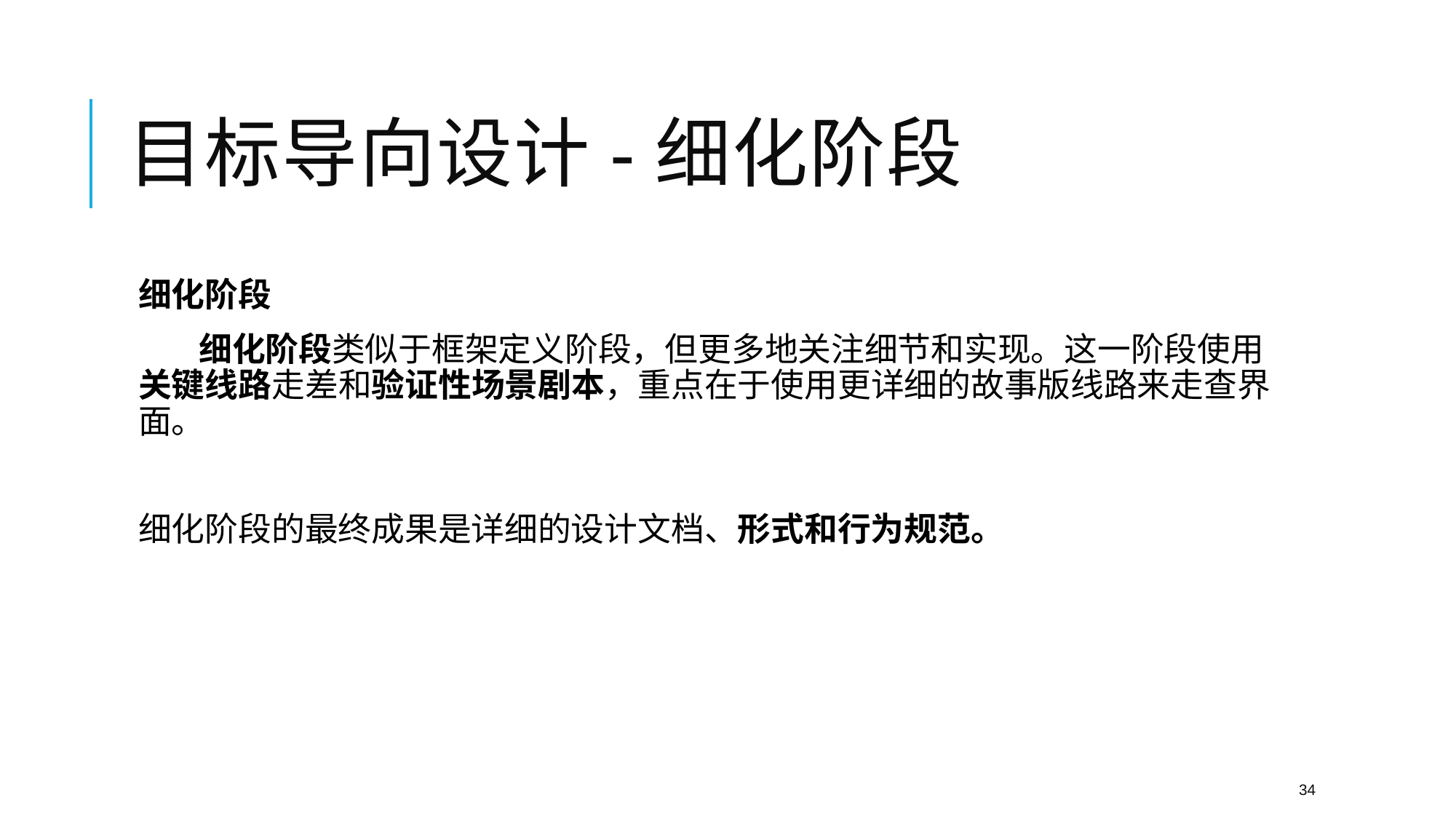

34
# 目标导向设计-细化阶段
细化阶段
       细化阶段类似于框架定义阶段，但更多地关注细节和实现。这一阶段使用关键线路走差和验证性场景剧本，重点在于使用更详细的故事版线路来走查界面。

细化阶段的最终成果是详细的设计文档、形式和行为规范。